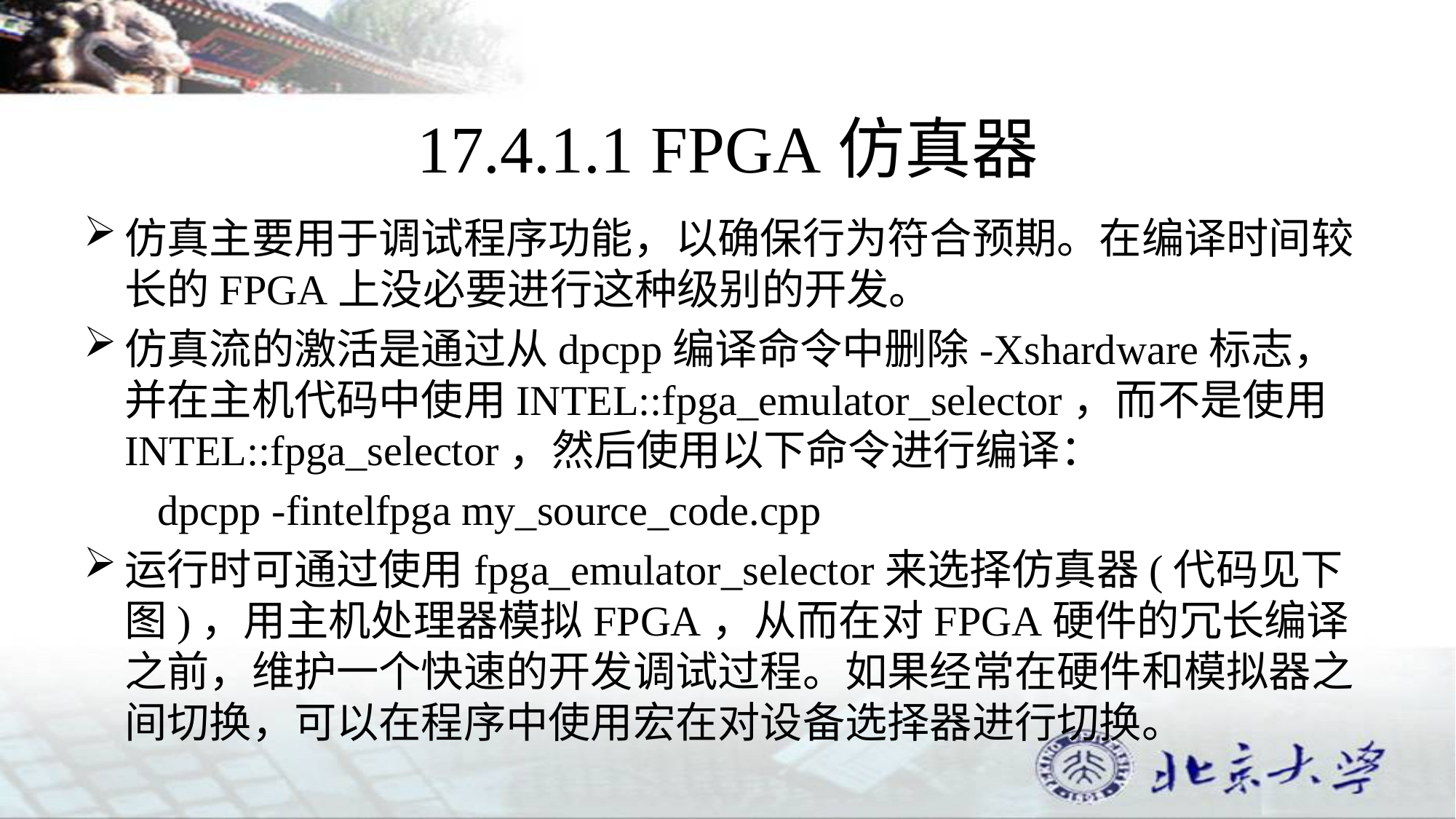

# 17.4.1.1 FPGA仿真器
仿真主要用于调试程序功能，以确保行为符合预期。在编译时间较长的FPGA上没必要进行这种级别的开发。
仿真流的激活是通过从dpcpp编译命令中删除-Xshardware标志，并在主机代码中使用INTEL::fpga_emulator_selector，而不是使用INTEL::fpga_selector，然后使用以下命令进行编译：
       dpcpp -fintelfpga my_source_code.cpp
运行时可通过使用fpga_emulator_selector来选择仿真器(代码见下图)，用主机处理器模拟FPGA，从而在对FPGA硬件的冗长编译之前，维护一个快速的开发调试过程。如果经常在硬件和模拟器之间切换，可以在程序中使用宏在对设备选择器进行切换。